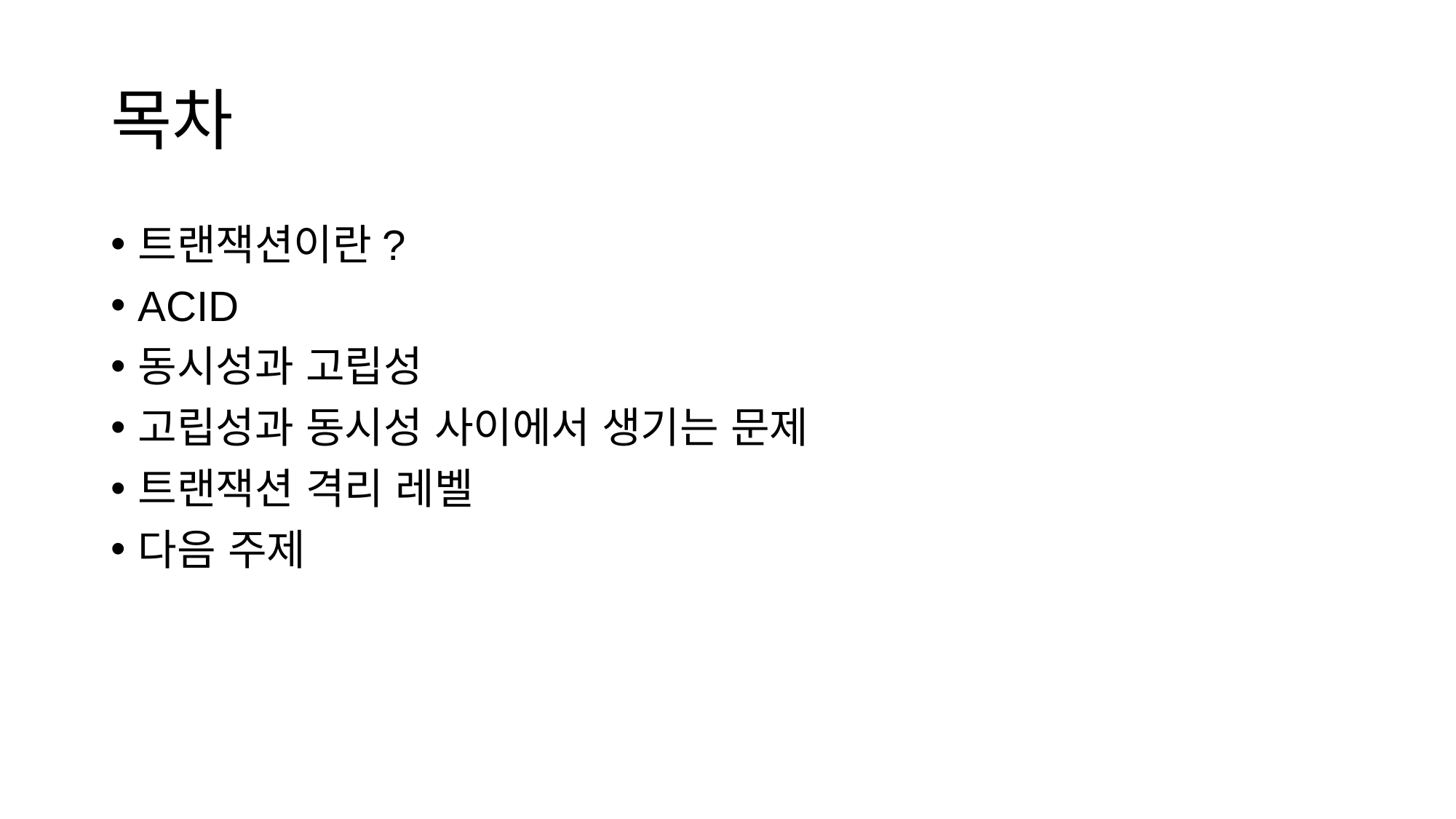

# 목차
트랜잭션이란?
ACID
동시성과 고립성
고립성과 동시성 사이에서 생기는 문제
트랜잭션 격리 레벨
다음 주제